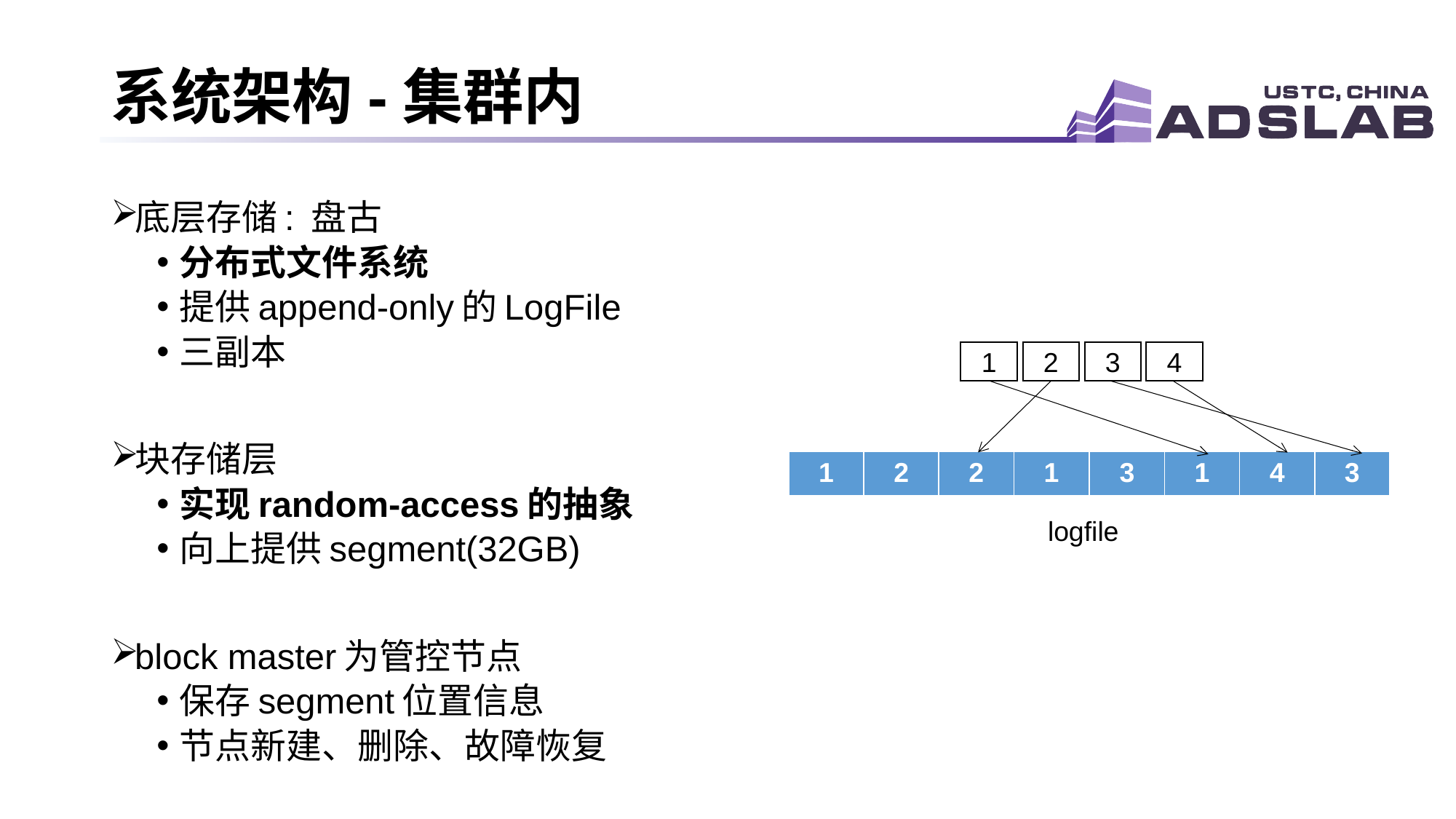

# 系统架构-集群内
底层存储: 盘古
分布式文件系统
提供append-only的LogFile
三副本

块存储层
实现random-access的抽象
向上提供segment(32GB)

block master为管控节点
保存segment位置信息
节点新建、删除、故障恢复
1
2
3
4
| 1 | 2 | 2 | 1 |
| --- | --- | --- | --- |
| 3 | 1 | 4 | 3 |
| --- | --- | --- | --- |
logfile
5